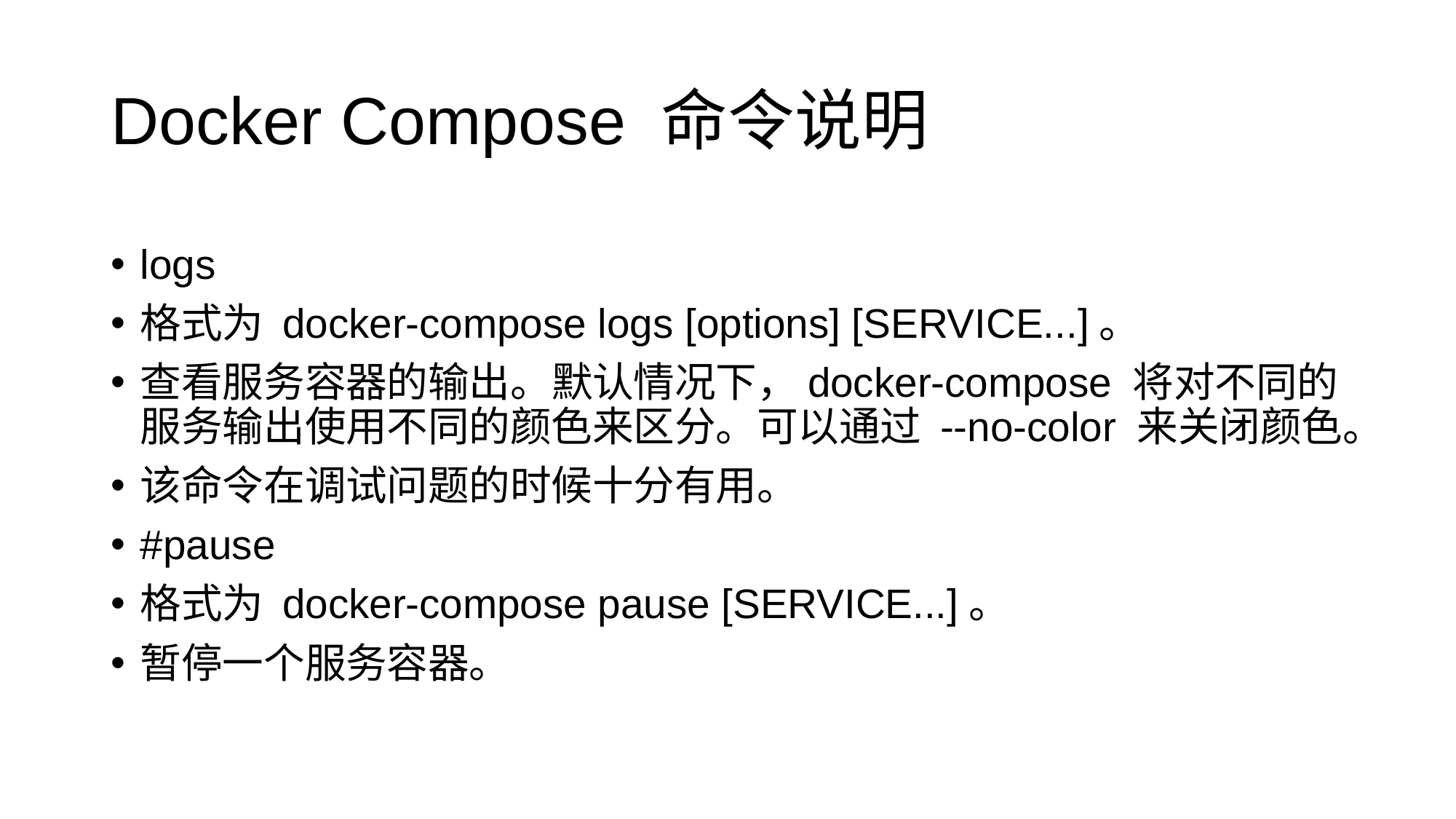

# Docker Compose 命令说明
logs
格式为 docker-compose logs [options] [SERVICE...]。
查看服务容器的输出。默认情况下，docker-compose 将对不同的服务输出使用不同的颜色来区分。可以通过 --no-color 来关闭颜色。
该命令在调试问题的时候十分有用。
#pause
格式为 docker-compose pause [SERVICE...]。
暂停一个服务容器。